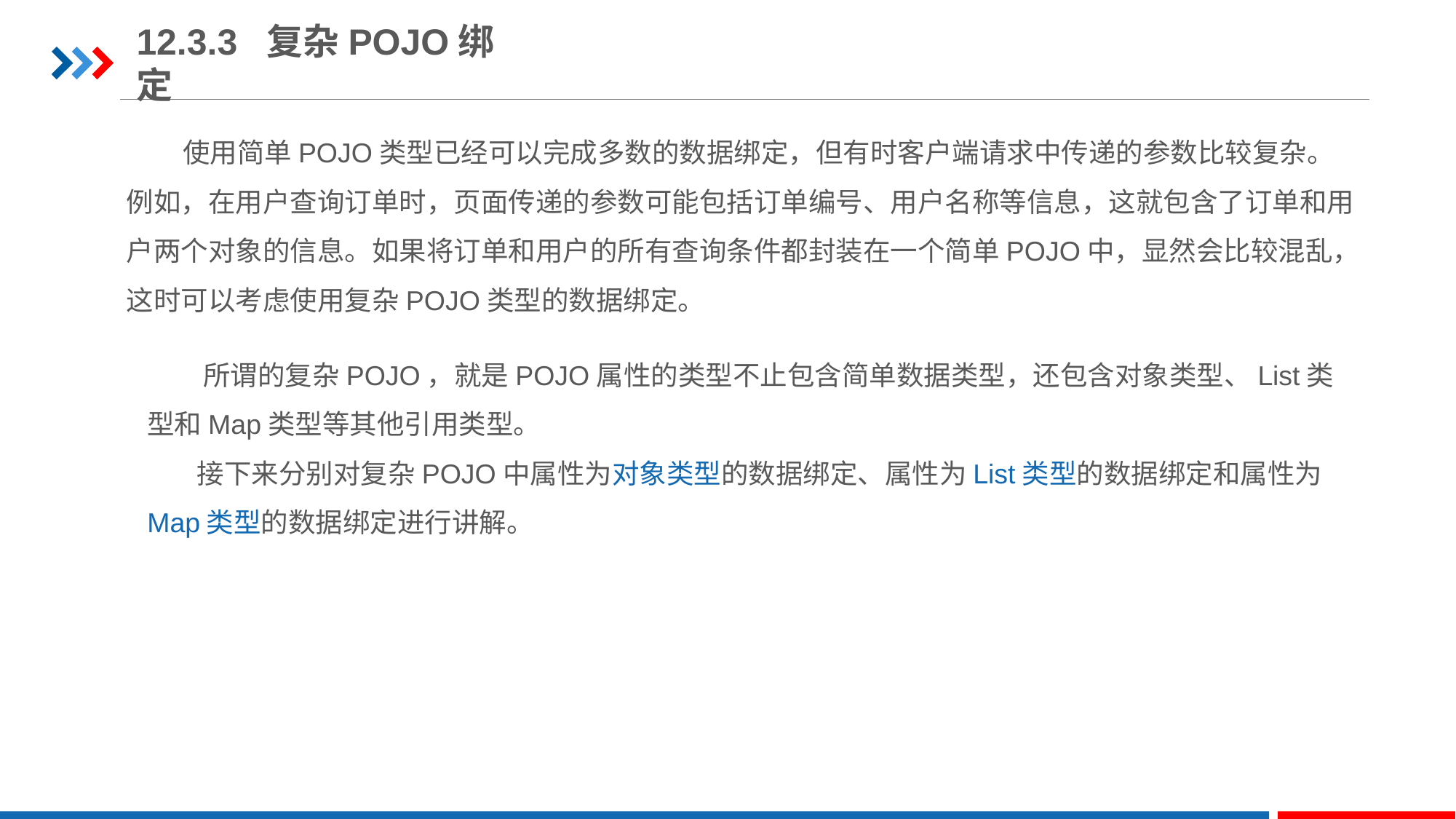

12.3.3  复杂POJO绑定
        使用简单POJO类型已经可以完成多数的数据绑定，但有时客户端请求中传递的参数比较复杂。例如，在用户查询订单时，页面传递的参数可能包括订单编号、用户名称等信息，这就包含了订单和用户两个对象的信息。如果将订单和用户的所有查询条件都封装在一个简单POJO中，显然会比较混乱，这时可以考虑使用复杂POJO类型的数据绑定。
        所谓的复杂POJO，就是POJO属性的类型不止包含简单数据类型，还包含对象类型、List类型和Map类型等其他引用类型。
       接下来分别对复杂POJO中属性为对象类型的数据绑定、属性为List类型的数据绑定和属性为Map类型的数据绑定进行讲解。